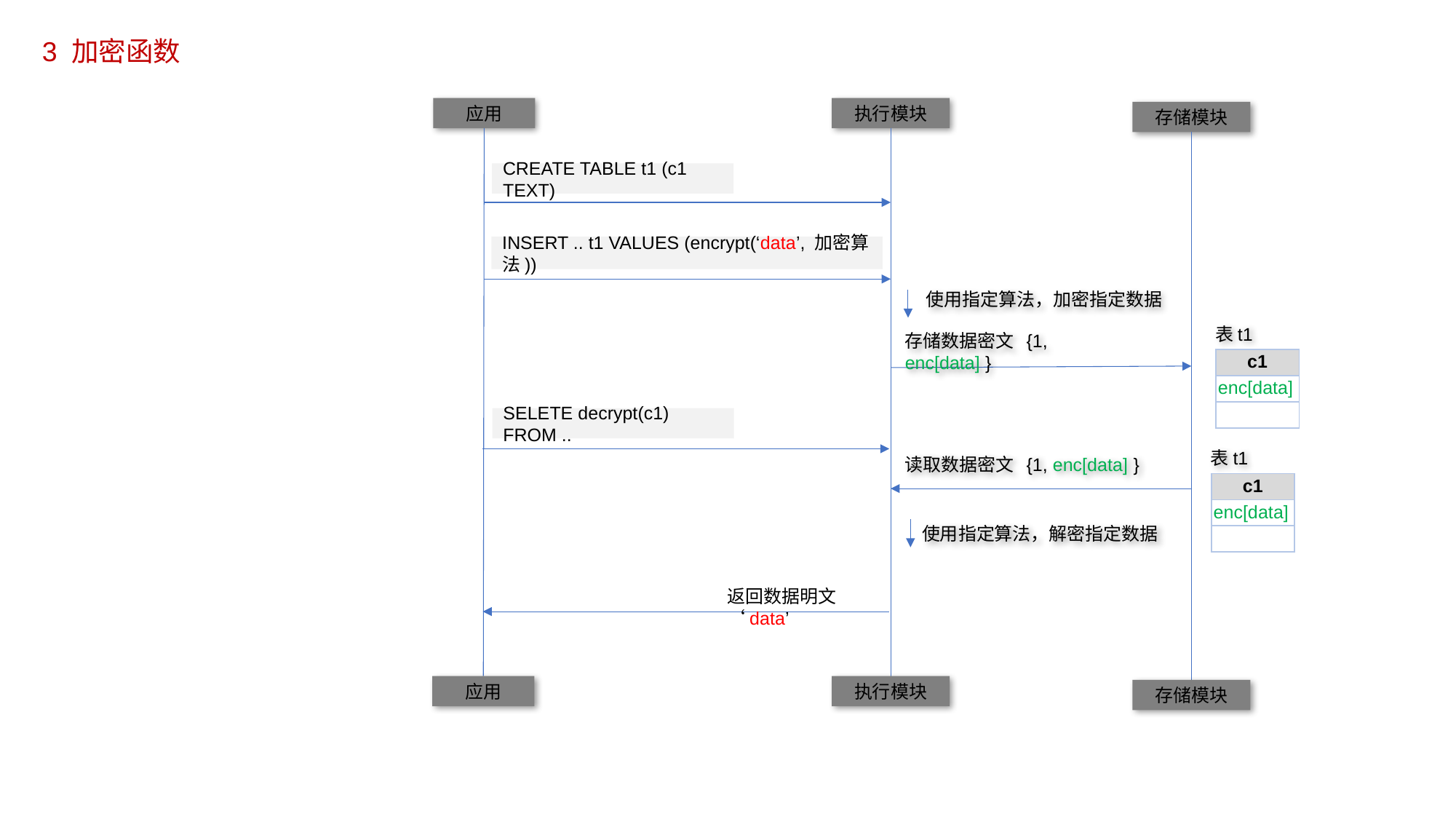

3 加密函数
应用
执行模块
存储模块
CREATE TABLE t1 (c1 TEXT)
INSERT .. t1 VALUES (encrypt(‘data’, 加密算法))
使用指定算法，加密指定数据
表t1
存储数据密文  {1, enc[data] }
| c1 |
| --- |
| enc[data] |
|  |
SELETE decrypt(c1) FROM ..
表t1
读取数据密文  {1, enc[data] }
| c1 |
| --- |
| enc[data] |
|  |
使用指定算法，解密指定数据
返回数据明文 ‘data’
应用
执行模块
存储模块